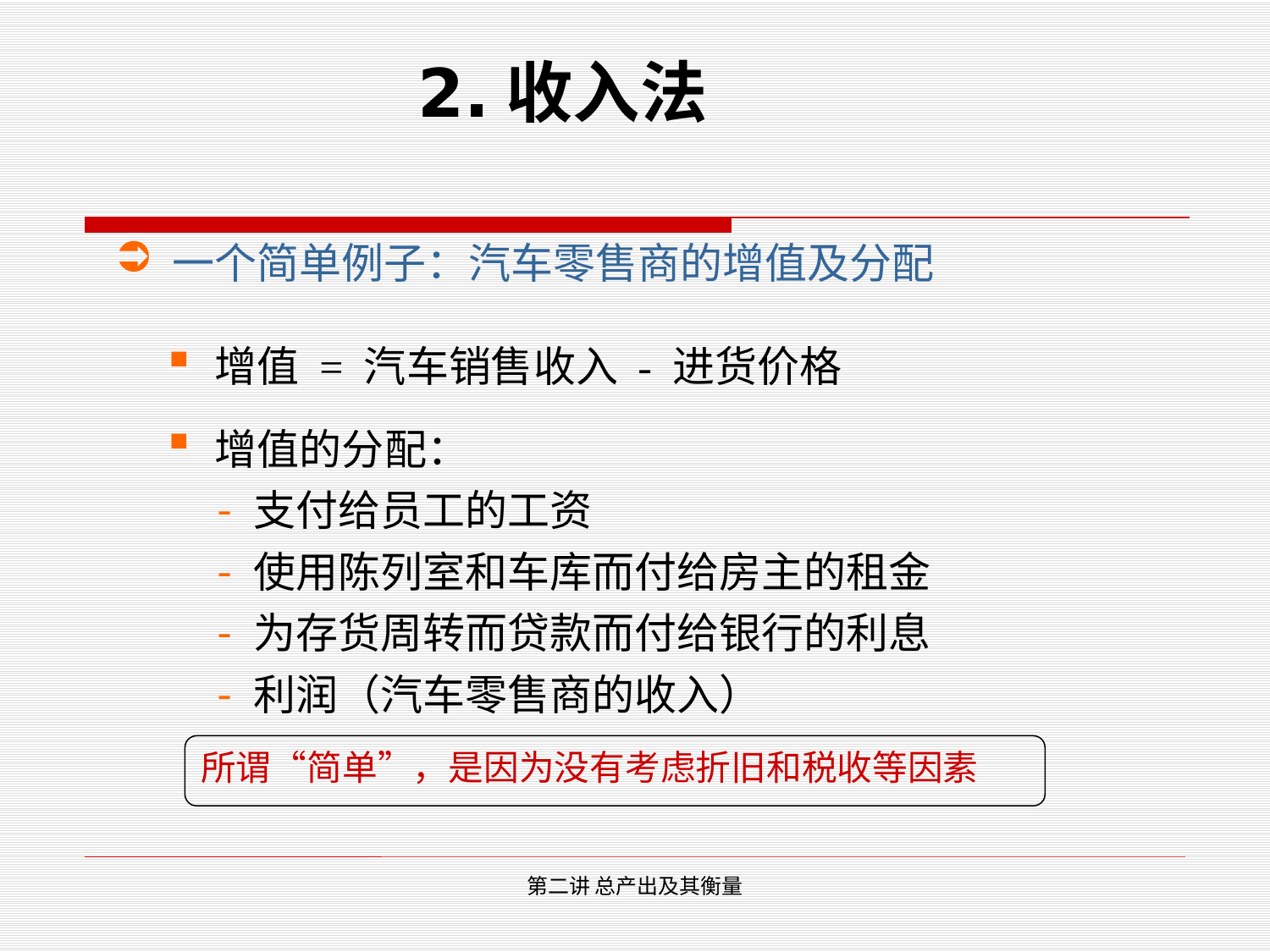

# 2.收入法
 一个简单例子：汽车零售商的增值及分配
增值 = 汽车销售收入 - 进货价格
增值的分配：
支付给员工的工资
使用陈列室和车库而付给房主的租金
为存货周转而贷款而付给银行的利息
利润（汽车零售商的收入）
所谓“简单”，是因为没有考虑折旧和税收等因素
第二讲 总产出及其衡量